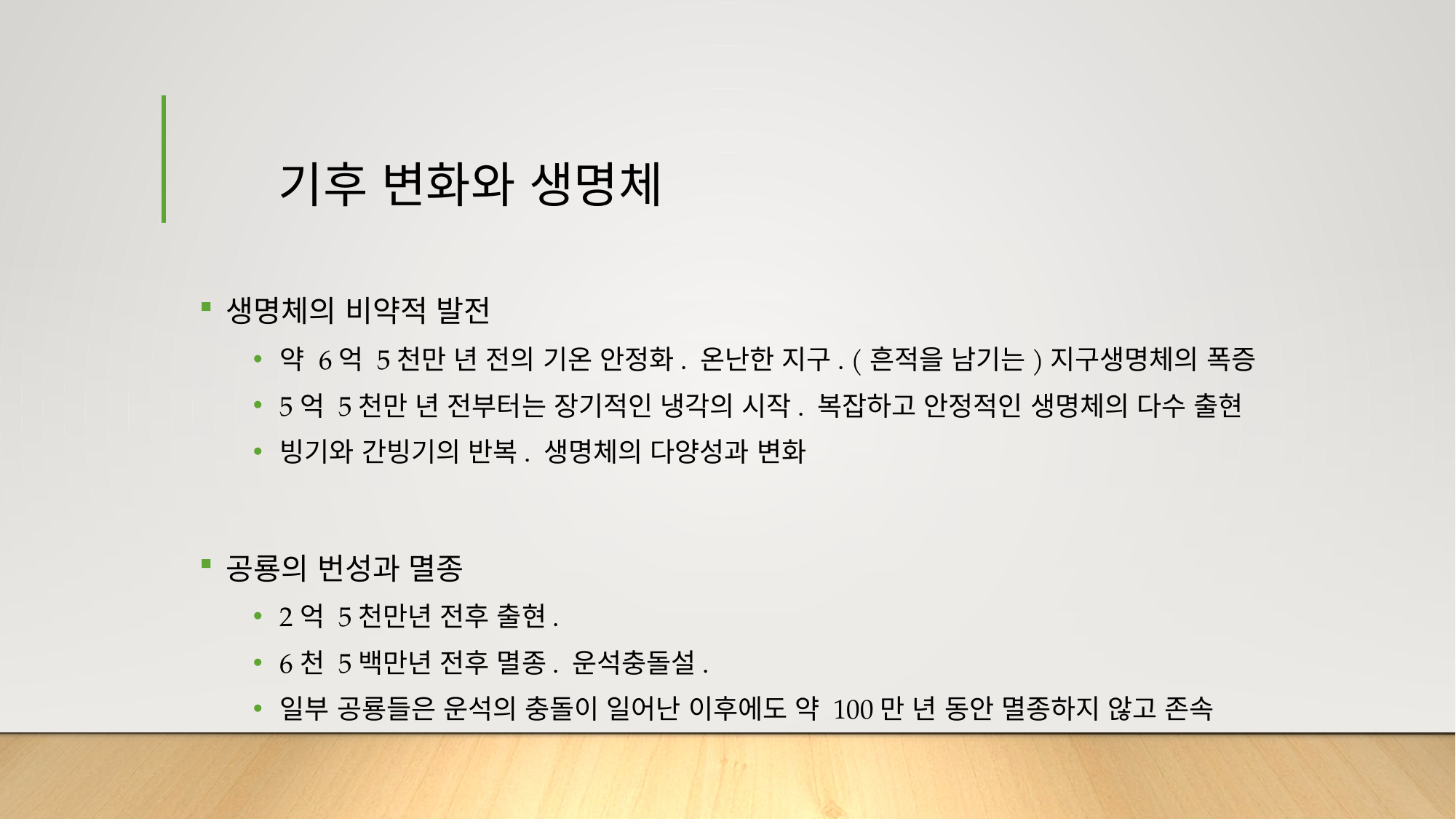

# 기후 변화와 생명체
생명체의 비약적 발전
약 6억 5천만 년 전의 기온 안정화. 온난한 지구. (흔적을 남기는)지구생명체의 폭증
5억 5천만 년 전부터는 장기적인 냉각의 시작. 복잡하고 안정적인 생명체의 다수 출현
빙기와 간빙기의 반복. 생명체의 다양성과 변화

공룡의 번성과 멸종
2억 5천만년 전후 출현.
6천 5백만년 전후 멸종. 운석충돌설.
일부 공룡들은 운석의 충돌이 일어난 이후에도 약 100만 년 동안 멸종하지 않고 존속